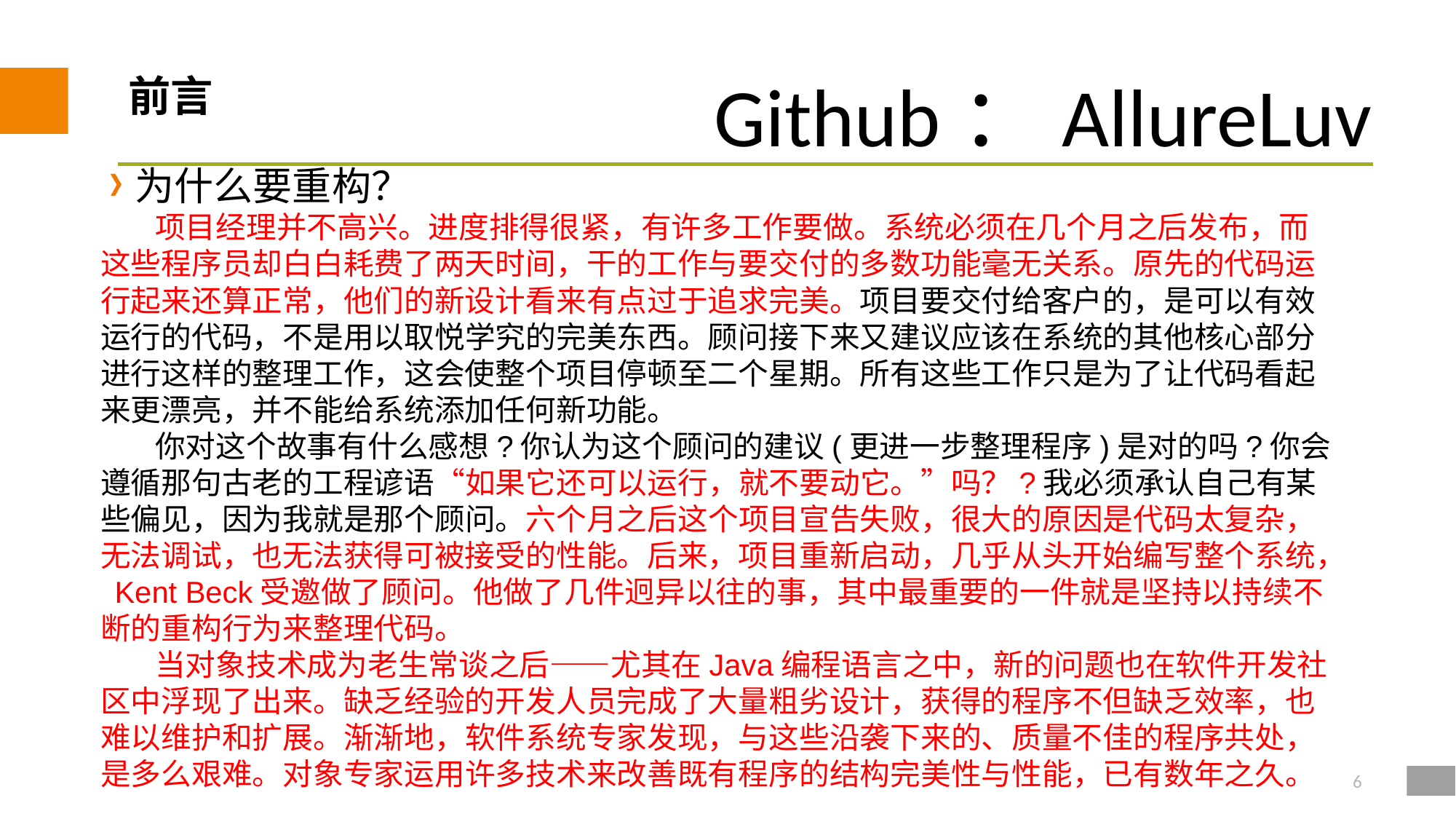

# 前言
为什么要重构？
项目经理并不高兴。进度排得很紧，有许多工作要做。系统必须在几个月之后发布，而这些程序员却白白耗费了两天时间，干的工作与要交付的多数功能毫无关系。原先的代码运行起来还算正常，他们的新设计看来有点过于追求完美。项目要交付给客户的，是可以有效运行的代码，不是用以取悦学究的完美东西。顾问接下来又建议应该在系统的其他核心部分进行这样的整理工作，这会使整个项目停顿至二个星期。所有这些工作只是为了让代码看起来更漂亮，并不能给系统添加任何新功能。
你对这个故事有什么感想?你认为这个顾问的建议(更进一步整理程序)是对的吗?你会遵循那句古老的工程谚语“如果它还可以运行，就不要动它。”吗？?我必须承认自己有某些偏见，因为我就是那个顾问。六个月之后这个项目宣告失败，很大的原因是代码太复杂，无法调试，也无法获得可被接受的性能。后来，项目重新启动，几乎从头开始编写整个系统， Kent Beck受邀做了顾问。他做了几件迥异以往的事，其中最重要的一件就是坚持以持续不断的重构行为来整理代码。
当对象技术成为老生常谈之后——尤其在Java编程语言之中，新的问题也在软件开发社区中浮现了出来。缺乏经验的开发人员完成了大量粗劣设计，获得的程序不但缺乏效率，也难以维护和扩展。渐渐地，软件系统专家发现，与这些沿袭下来的、质量不佳的程序共处，是多么艰难。对象专家运用许多技术来改善既有程序的结构完美性与性能，已有数年之久。
6